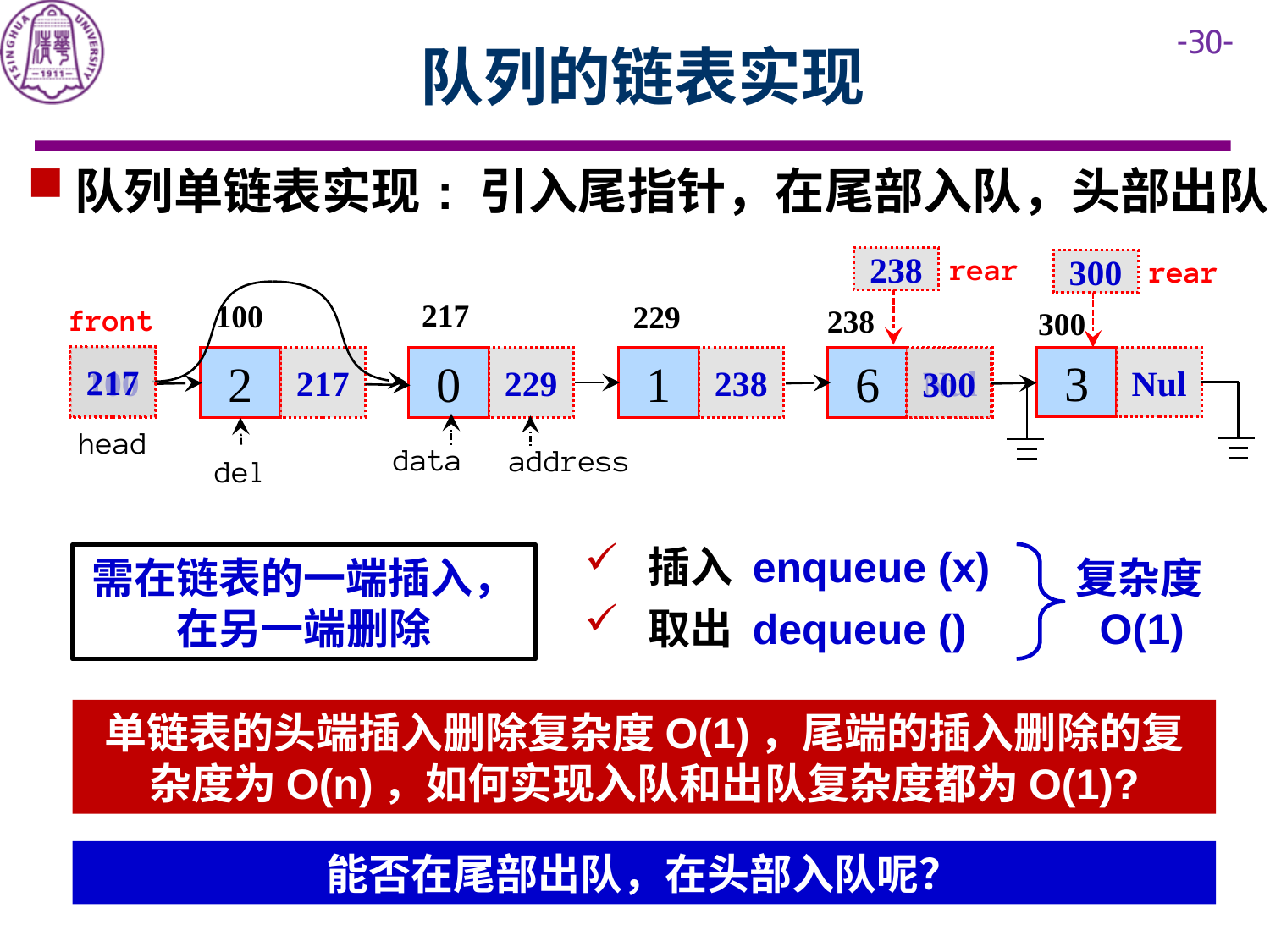

# 队列的链表实现
队列单链表实现
: 引入尾指针，在尾部入队，头部出队
rear
238
rear
300
217
100
229
front
238
300
217
3
Nul
100
2
217
0
229
1
238
6
Nul
300
head
data
address
del
插入 enqueue (x)
取出 dequeue ()

需在链表的一端插入，在另一端删除
复杂度O(1)
单链表的头端插入删除复杂度O(1)，尾端的插入删除的复杂度为O(n)，如何实现入队和出队复杂度都为O(1)?
能否在尾部出队，在头部入队呢？